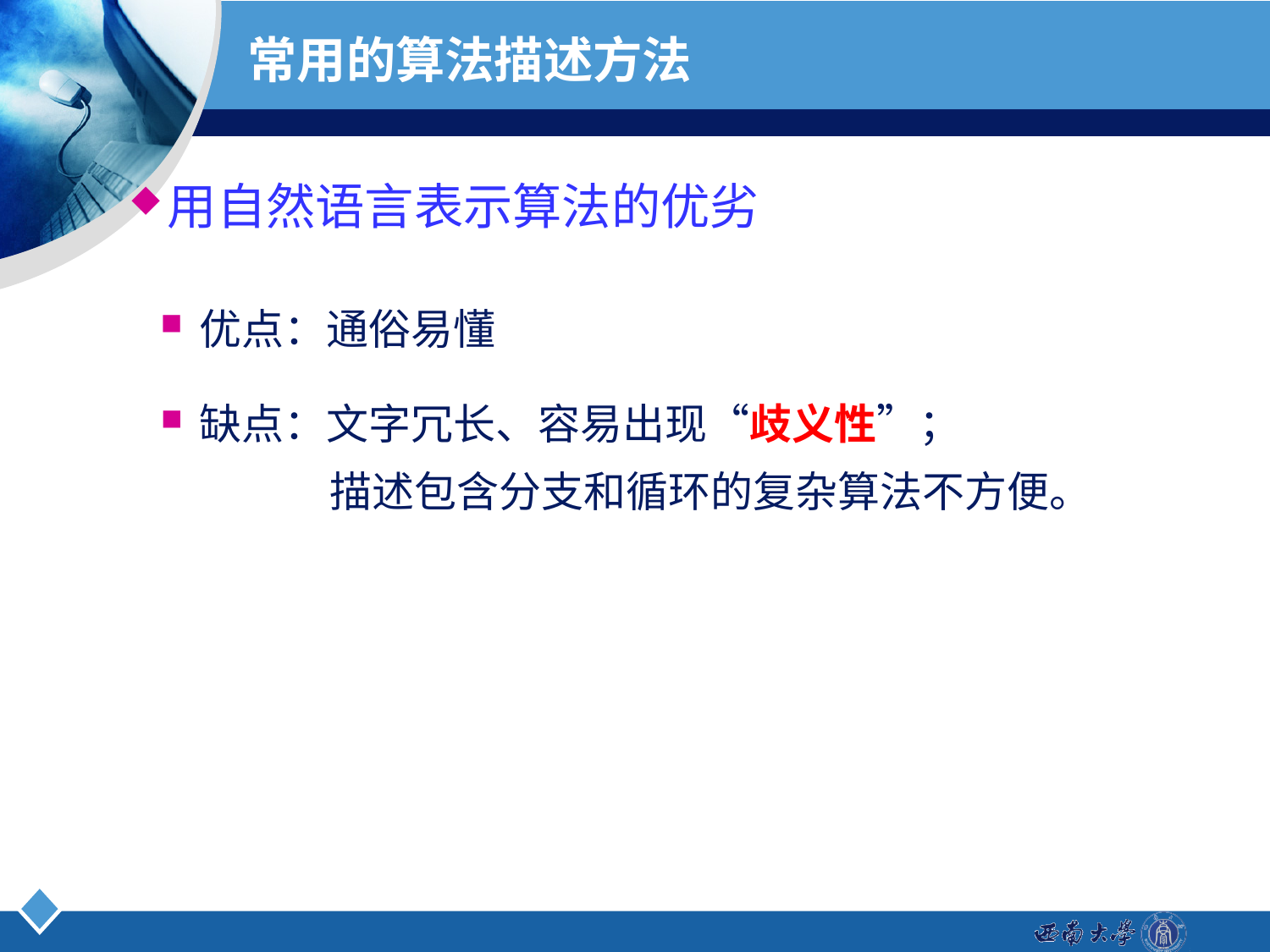

# 常用的算法描述方法
用自然语言表示算法的优劣
优点：通俗易懂
缺点：文字冗长、容易出现“歧义性”；
　　　　描述包含分支和循环的复杂算法不方便。